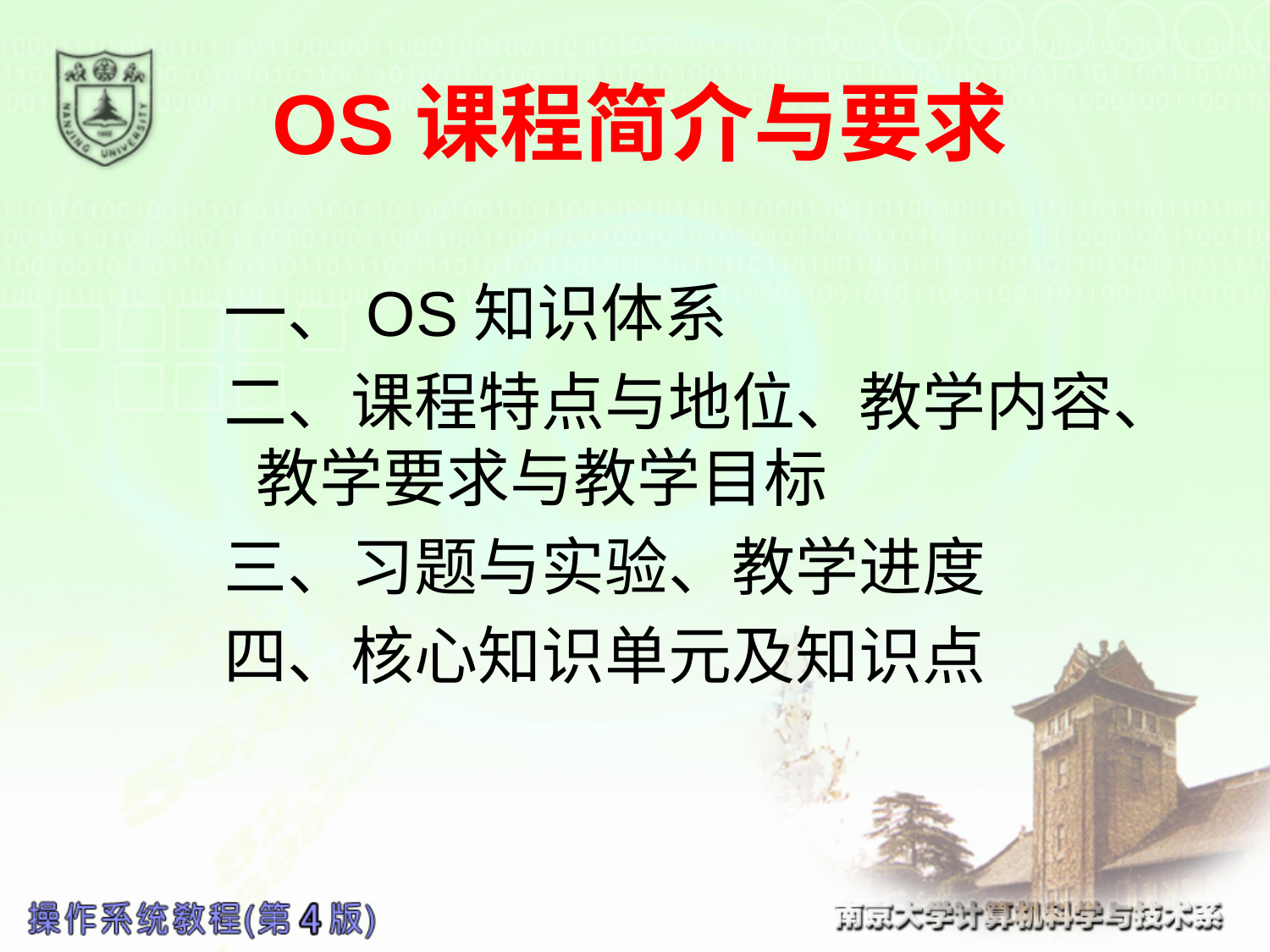

OS课程简介与要求

一、OS知识体系
二、课程特点与地位、教学内容、教学要求与教学目标
三、习题与实验、教学进度
四、核心知识单元及知识点